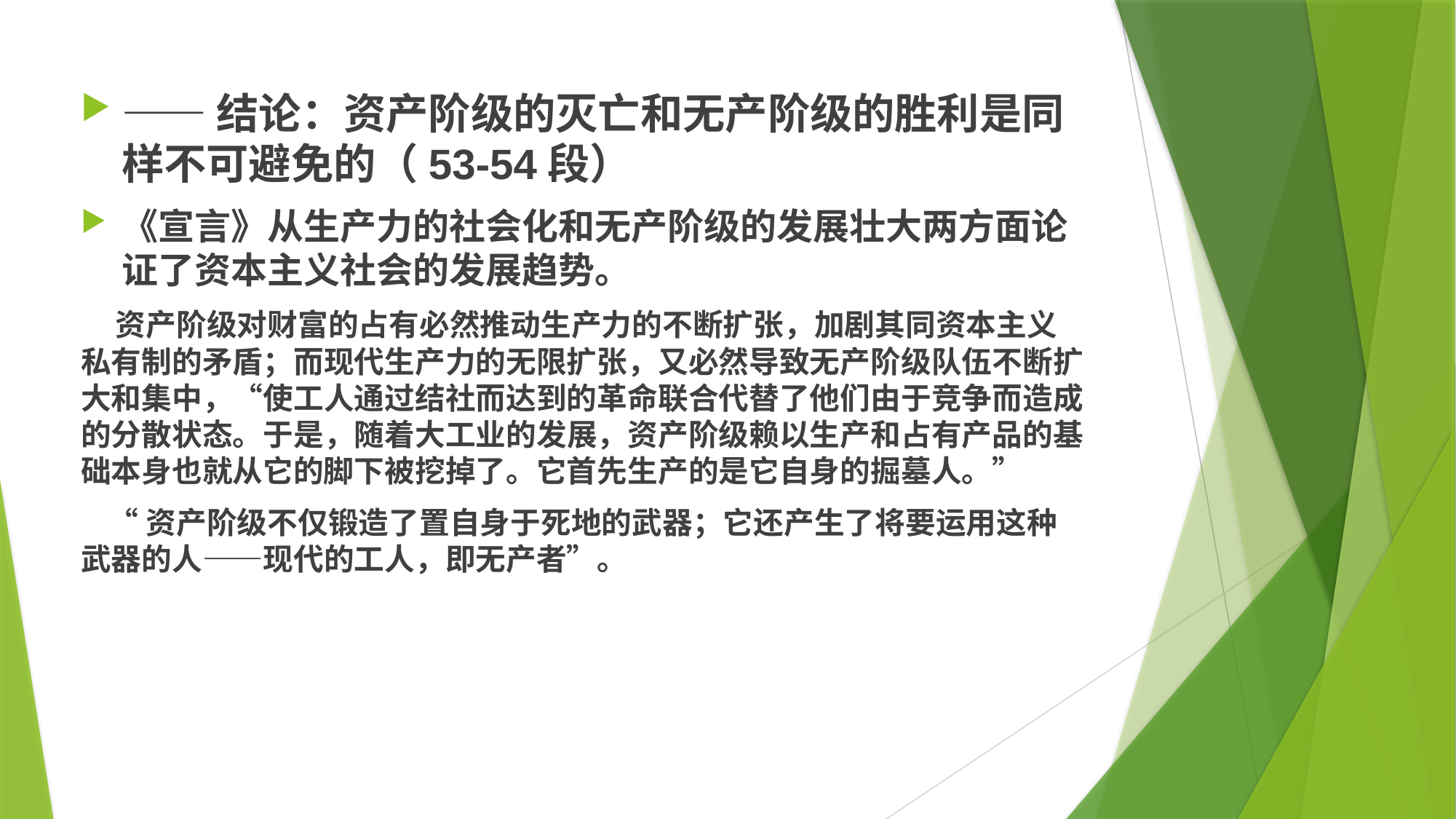

——结论：资产阶级的灭亡和无产阶级的胜利是同样不可避免的（53-54段）
《宣言》从生产力的社会化和无产阶级的发展壮大两方面论证了资本主义社会的发展趋势。
    资产阶级对财富的占有必然推动生产力的不断扩张，加剧其同资本主义私有制的矛盾；而现代生产力的无限扩张，又必然导致无产阶级队伍不断扩大和集中，“使工人通过结社而达到的革命联合代替了他们由于竞争而造成的分散状态。于是，随着大工业的发展，资产阶级赖以生产和占有产品的基础本身也就从它的脚下被挖掉了。它首先生产的是它自身的掘墓人。”
    “资产阶级不仅锻造了置自身于死地的武器；它还产生了将要运用这种武器的人——现代的工人，即无产者”。